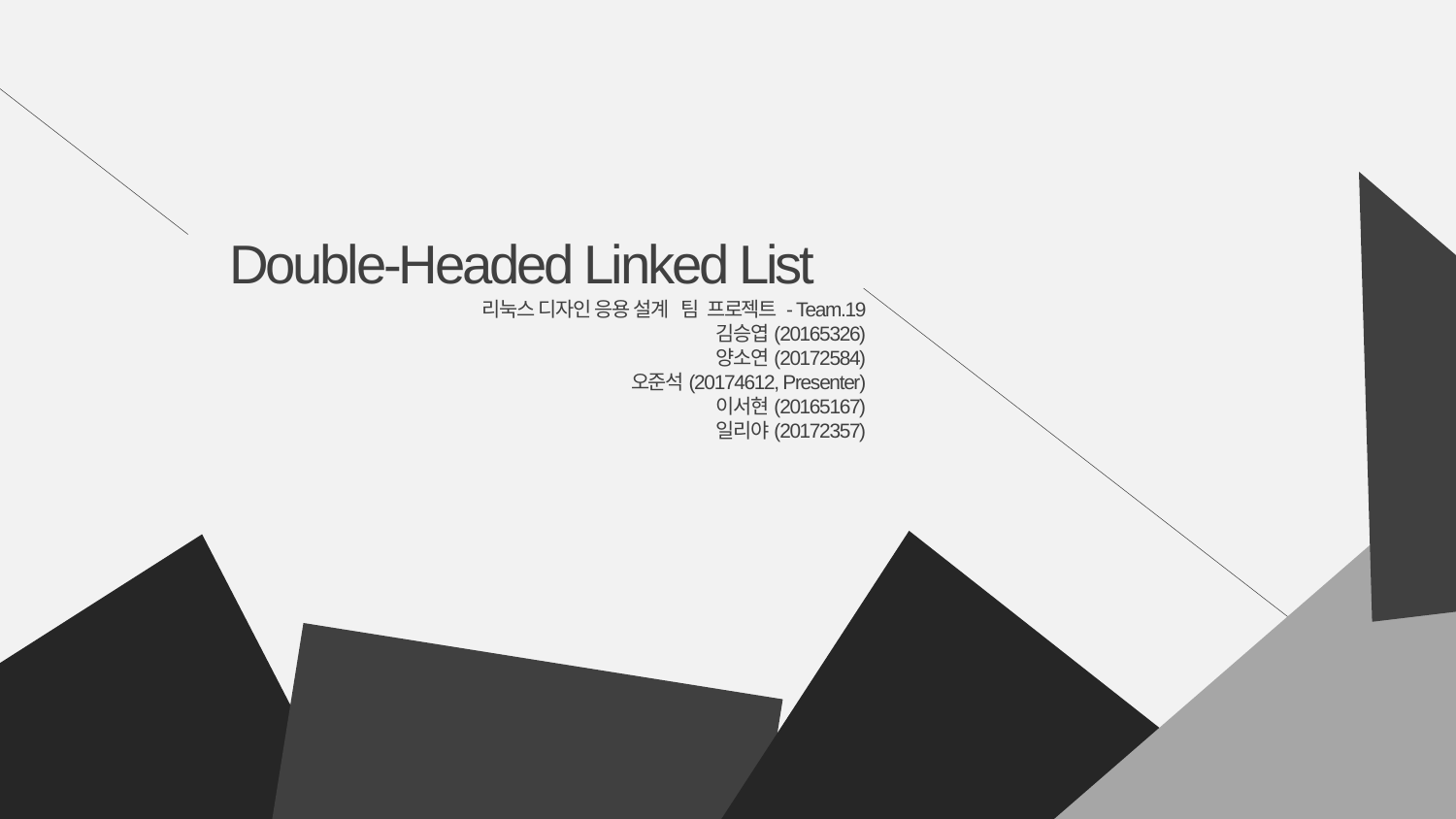

Double-Headed Linked List
리눅스 디자인 응용 설계   팀  프로젝트 - Team.19
김승엽(20165326)
양소연(20172584)
오준석(20174612, Presenter)
이서현(20165167)
일리야(20172357)